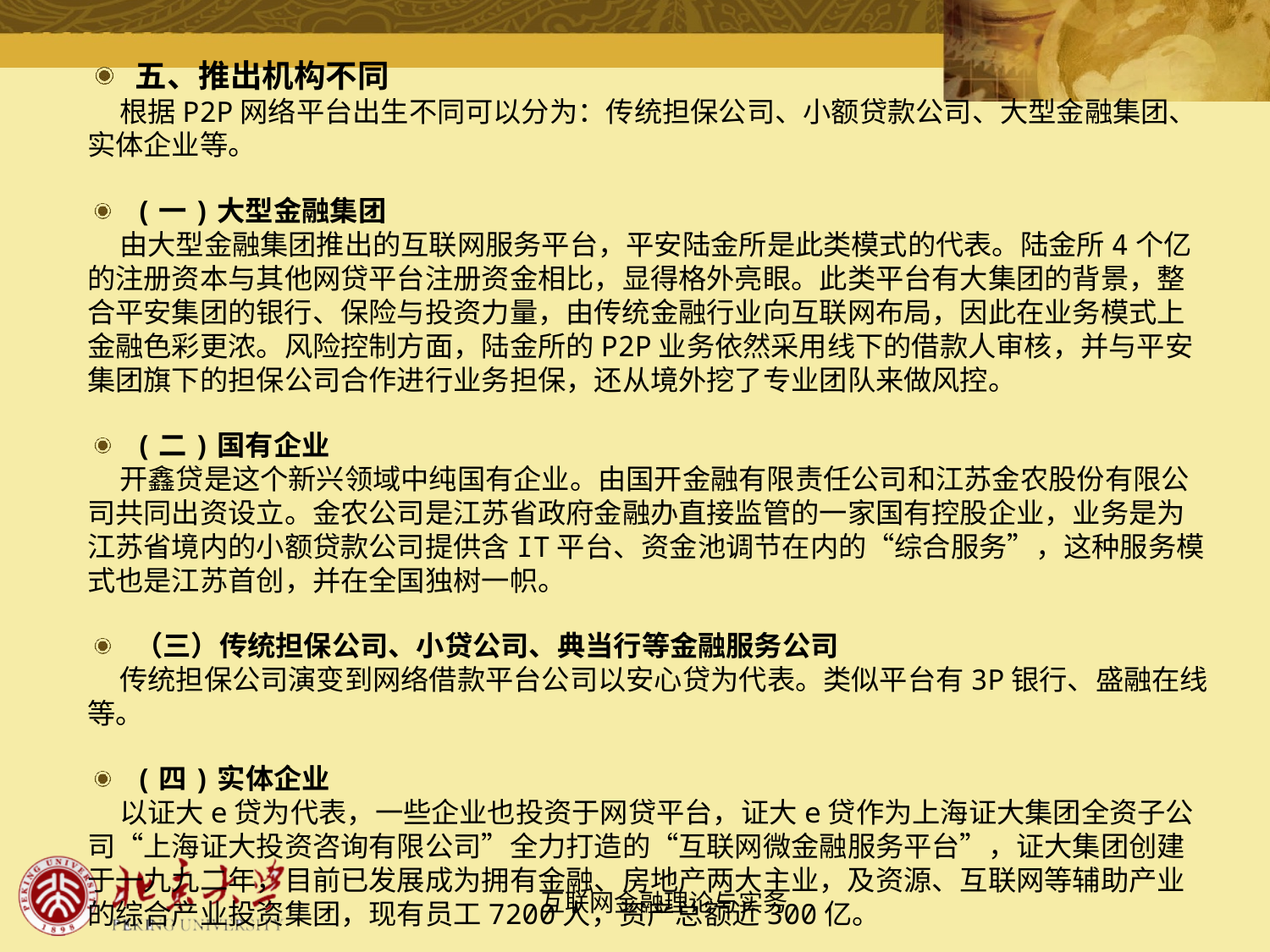

五、推出机构不同
    根据P2P网络平台出生不同可以分为：传统担保公司、小额贷款公司、大型金融集团、实体企业等。
(一)大型金融集团
    由大型金融集团推出的互联网服务平台，平安陆金所是此类模式的代表。陆金所4个亿的注册资本与其他网贷平台注册资金相比，显得格外亮眼。此类平台有大集团的背景，整合平安集团的银行、保险与投资力量，由传统金融行业向互联网布局，因此在业务模式上金融色彩更浓。风险控制方面，陆金所的P2P业务依然采用线下的借款人审核，并与平安集团旗下的担保公司合作进行业务担保，还从境外挖了专业团队来做风控。
(二)国有企业
    开鑫贷是这个新兴领域中纯国有企业。由国开金融有限责任公司和江苏金农股份有限公司共同出资设立。金农公司是江苏省政府金融办直接监管的一家国有控股企业，业务是为江苏省境内的小额贷款公司提供含IT平台、资金池调节在内的“综合服务”，这种服务模式也是江苏首创，并在全国独树一帜。
（三）传统担保公司、小贷公司、典当行等金融服务公司
    传统担保公司演变到网络借款平台公司以安心贷为代表。类似平台有3P银行、盛融在线等。
(四)实体企业
    以证大e贷为代表，一些企业也投资于网贷平台，证大e贷作为上海证大集团全资子公司“上海证大投资咨询有限公司”全力打造的“互联网微金融服务平台”，证大集团创建于一九九二年，目前已发展成为拥有金融、房地产两大主业，及资源、互联网等辅助产业的综合产业投资集团，现有员工7200人，资产总额近300亿。